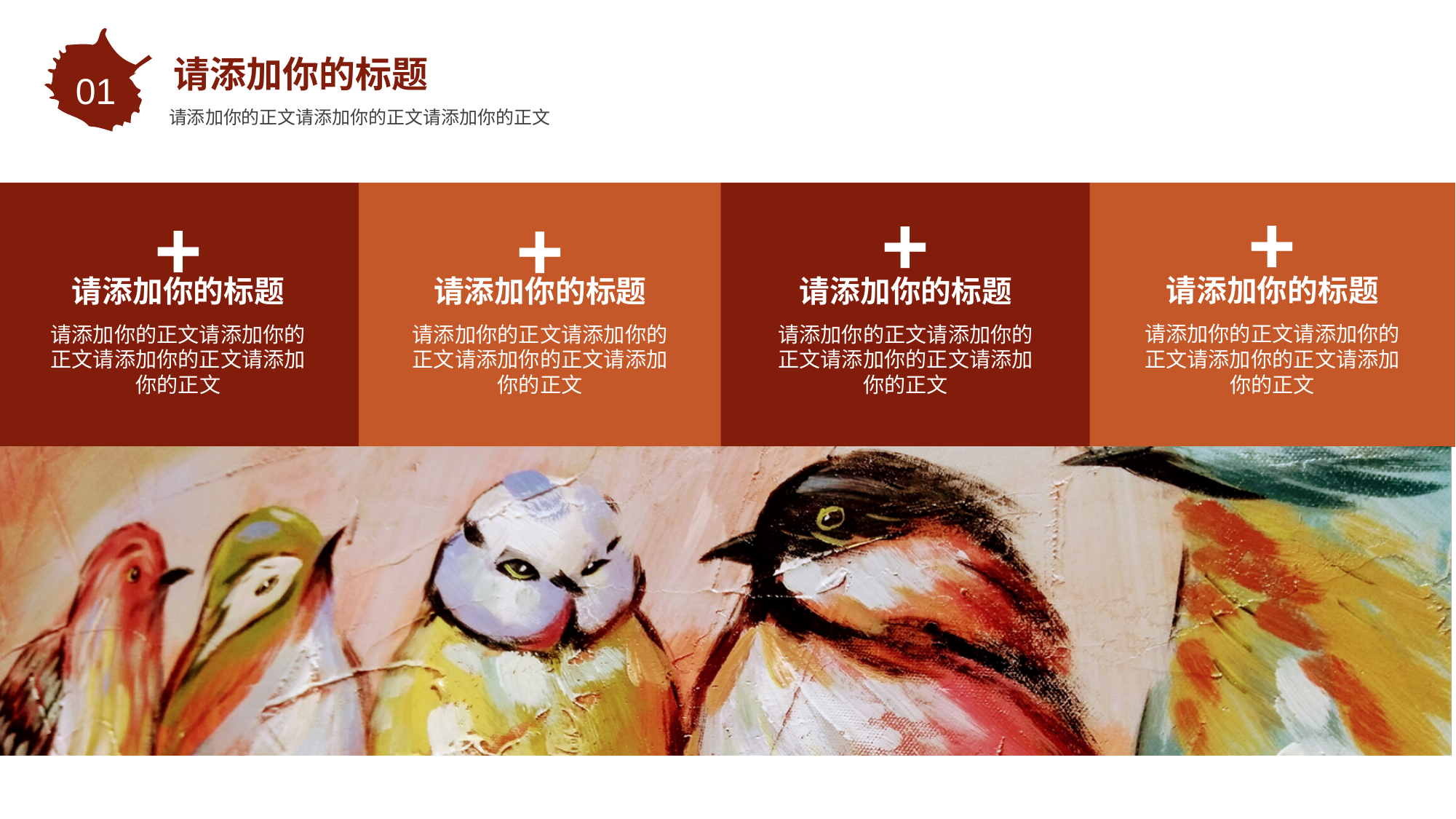

请添加你的标题
01
请添加你的正文请添加你的正文请添加你的正文

+
+
+
+
请添加你的标题
请添加你的标题
请添加你的标题
请添加你的标题
请添加你的正文请添加你的正文请添加你的正文请添加你的正文
请添加你的正文请添加你的正文请添加你的正文请添加你的正文
请添加你的正文请添加你的正文请添加你的正文请添加你的正文
请添加你的正文请添加你的正文请添加你的正文请添加你的正文